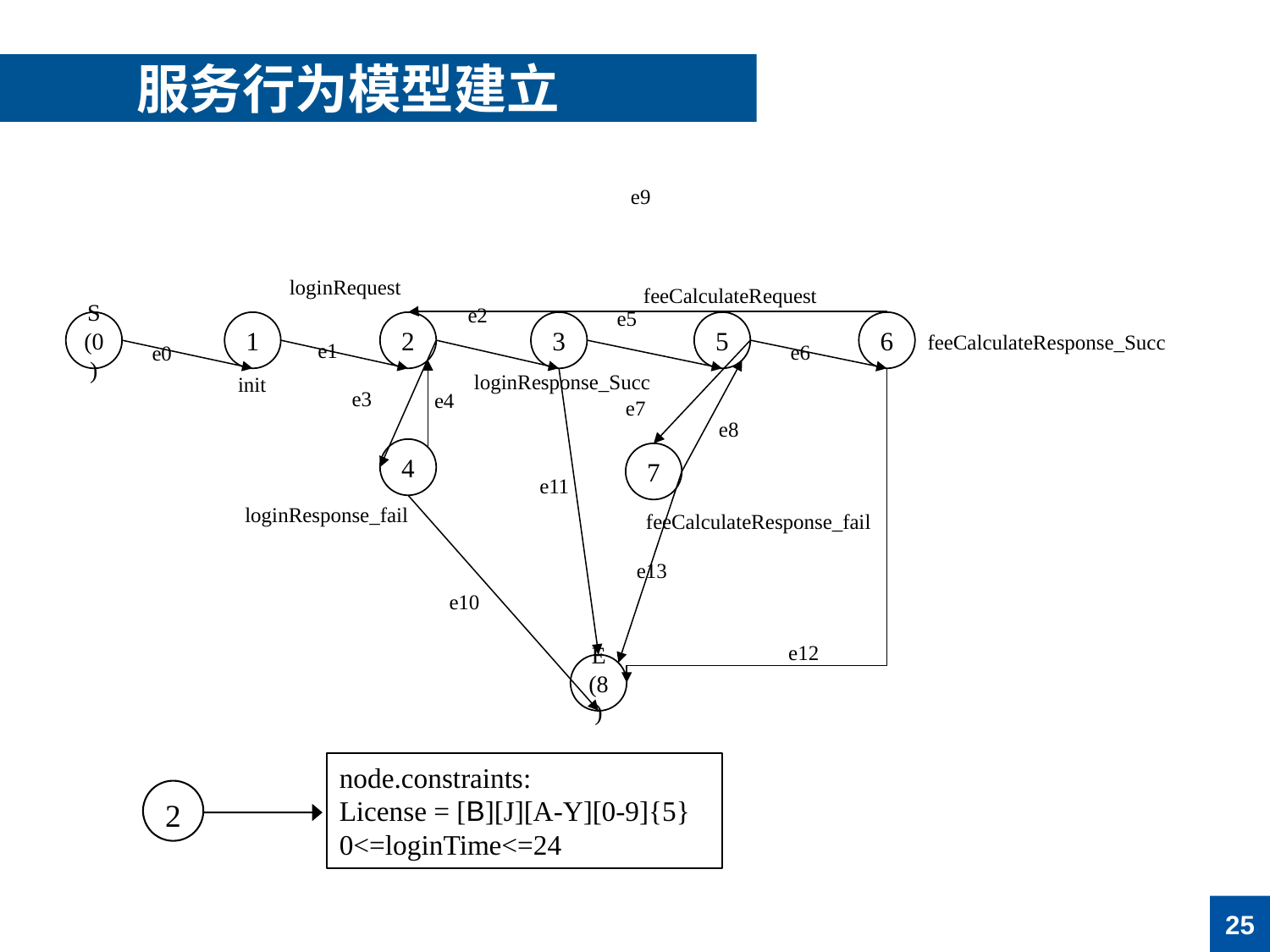

服务行为模型建立
e9
loginRequest
feeCalculateRequest
e2
e5
S(0)
1
2
3
5
6
feeCalculateResponse_Succ
e1
e6
e0
loginResponse_Succ
init
e3
e4
e7
e8
4
7
e11
loginResponse_fail
feeCalculateResponse_fail
e13
e10
e12
E(8)
node.constraints:
License = [B][J][A-Y][0-9]{5}
0<=loginTime<=24
2

25